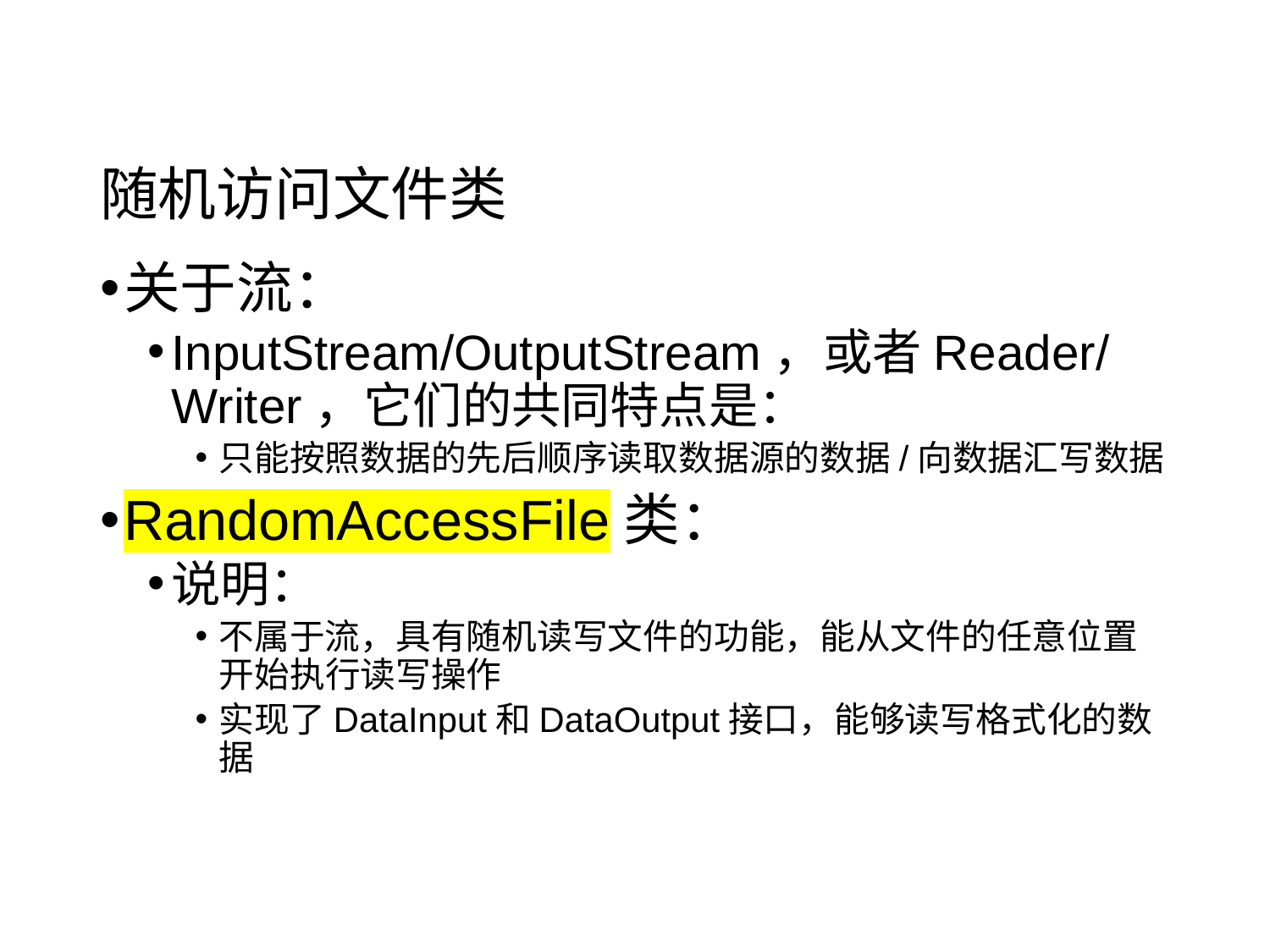

# 随机访问文件类
关于流：
InputStream/OutputStream，或者Reader/Writer，它们的共同特点是：
只能按照数据的先后顺序读取数据源的数据/向数据汇写数据
RandomAccessFile类：
说明：
不属于流，具有随机读写文件的功能，能从文件的任意位置开始执行读写操作
实现了DataInput和DataOutput接口，能够读写格式化的数据